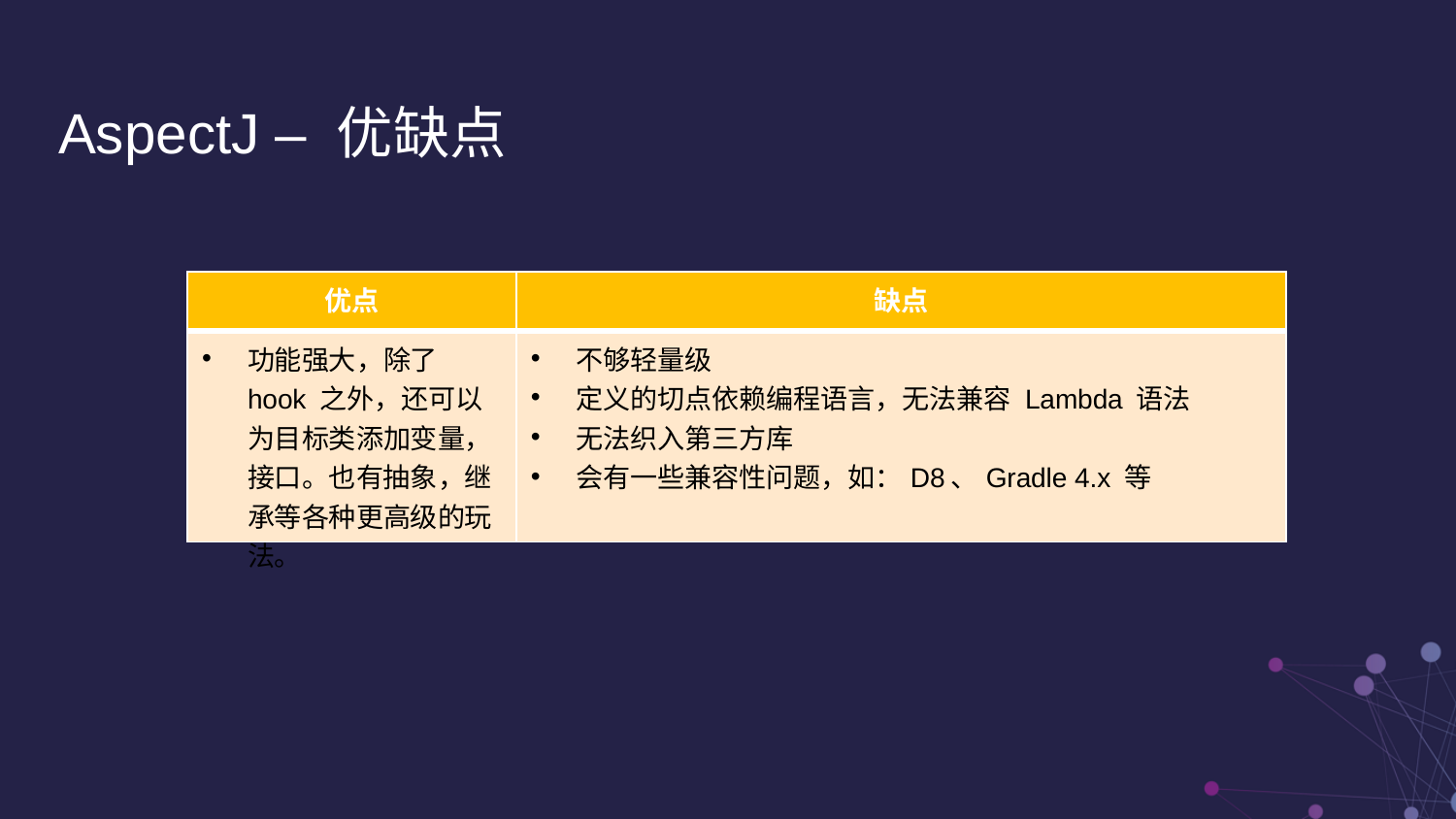

AspectJ – 优缺点
| 优点 | 缺点 |
| --- | --- |
| 功能强大，除了 hook 之外，还可以为目标类添加变量，接口。也有抽象，继承等各种更高级的玩法。 | 不够轻量级 定义的切点依赖编程语言，无法兼容 Lambda 语法 无法织入第三方库 会有一些兼容性问题，如：D8、Gradle 4.x 等 |